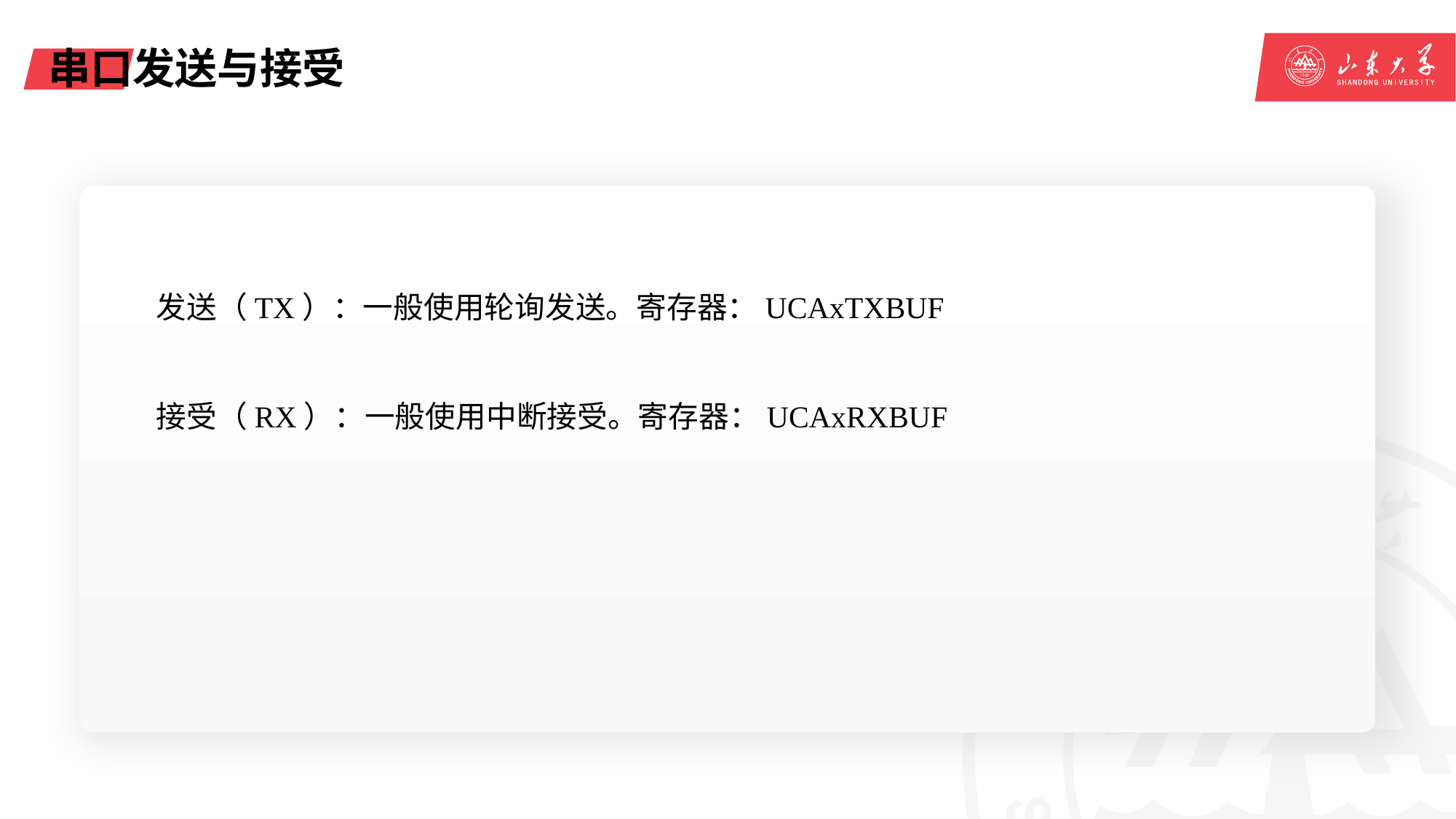

# 串口发送与接受

发送（TX）：一般使用轮询发送。寄存器：UCAxTXBUF

接受（RX）：一般使用中断接受。寄存器：UCAxRXBUF